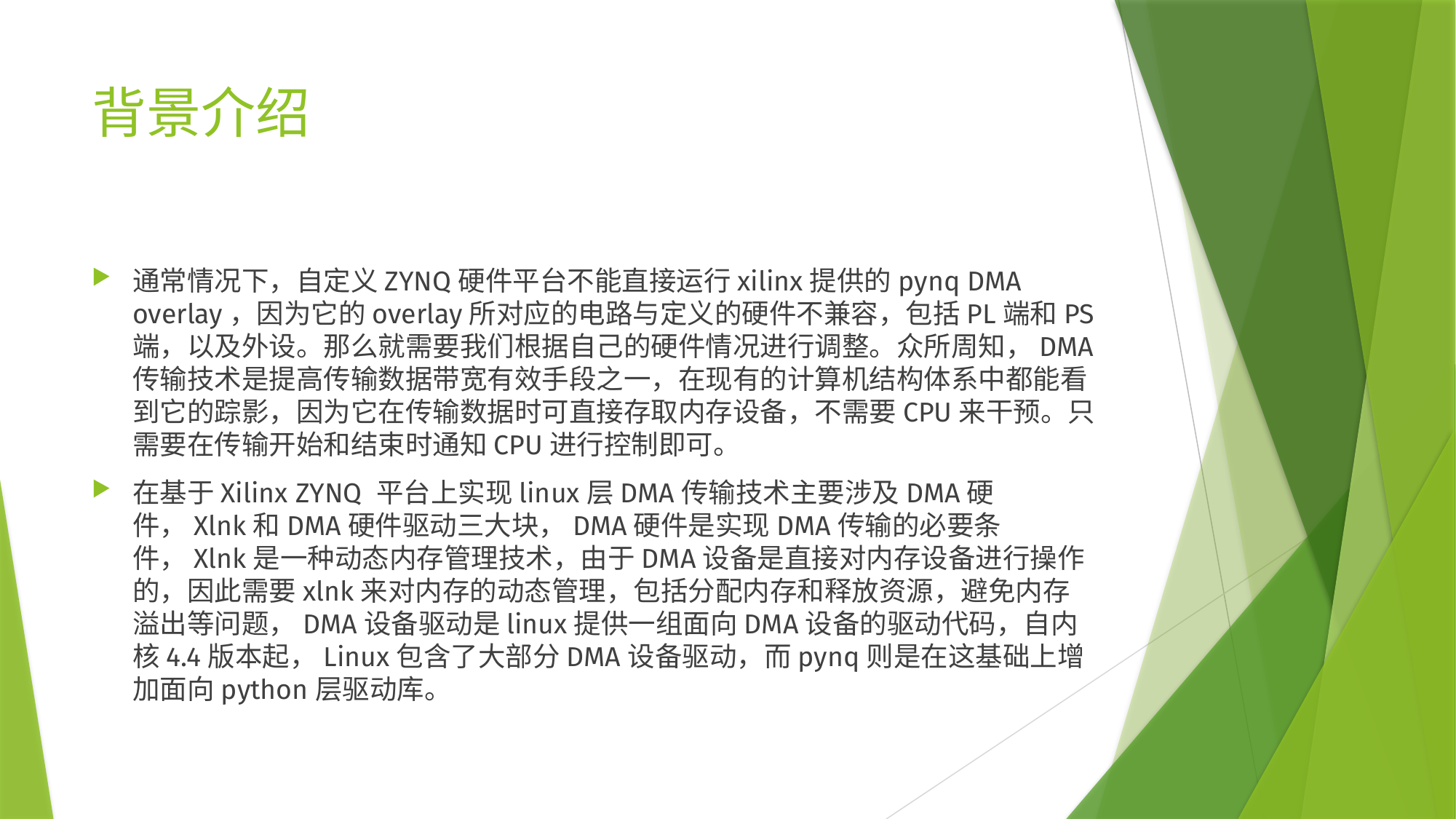

# 背景介绍
通常情况下，自定义ZYNQ硬件平台不能直接运行xilinx提供的pynq DMA overlay，因为它的overlay所对应的电路与定义的硬件不兼容，包括PL端和PS端，以及外设。那么就需要我们根据自己的硬件情况进行调整。众所周知，DMA传输技术是提高传输数据带宽有效手段之一，在现有的计算机结构体系中都能看到它的踪影，因为它在传输数据时可直接存取内存设备，不需要CPU来干预。只需要在传输开始和结束时通知CPU进行控制即可。
在基于Xilinx ZYNQ 平台上实现linux层DMA传输技术主要涉及DMA硬件，Xlnk和DMA硬件驱动三大块，DMA硬件是实现DMA传输的必要条件，Xlnk是一种动态内存管理技术，由于DMA设备是直接对内存设备进行操作的，因此需要xlnk来对内存的动态管理，包括分配内存和释放资源，避免内存溢出等问题，DMA设备驱动是linux提供一组面向DMA设备的驱动代码，自内核4.4版本起，Linux包含了大部分DMA设备驱动，而pynq则是在这基础上增加面向python层驱动库。